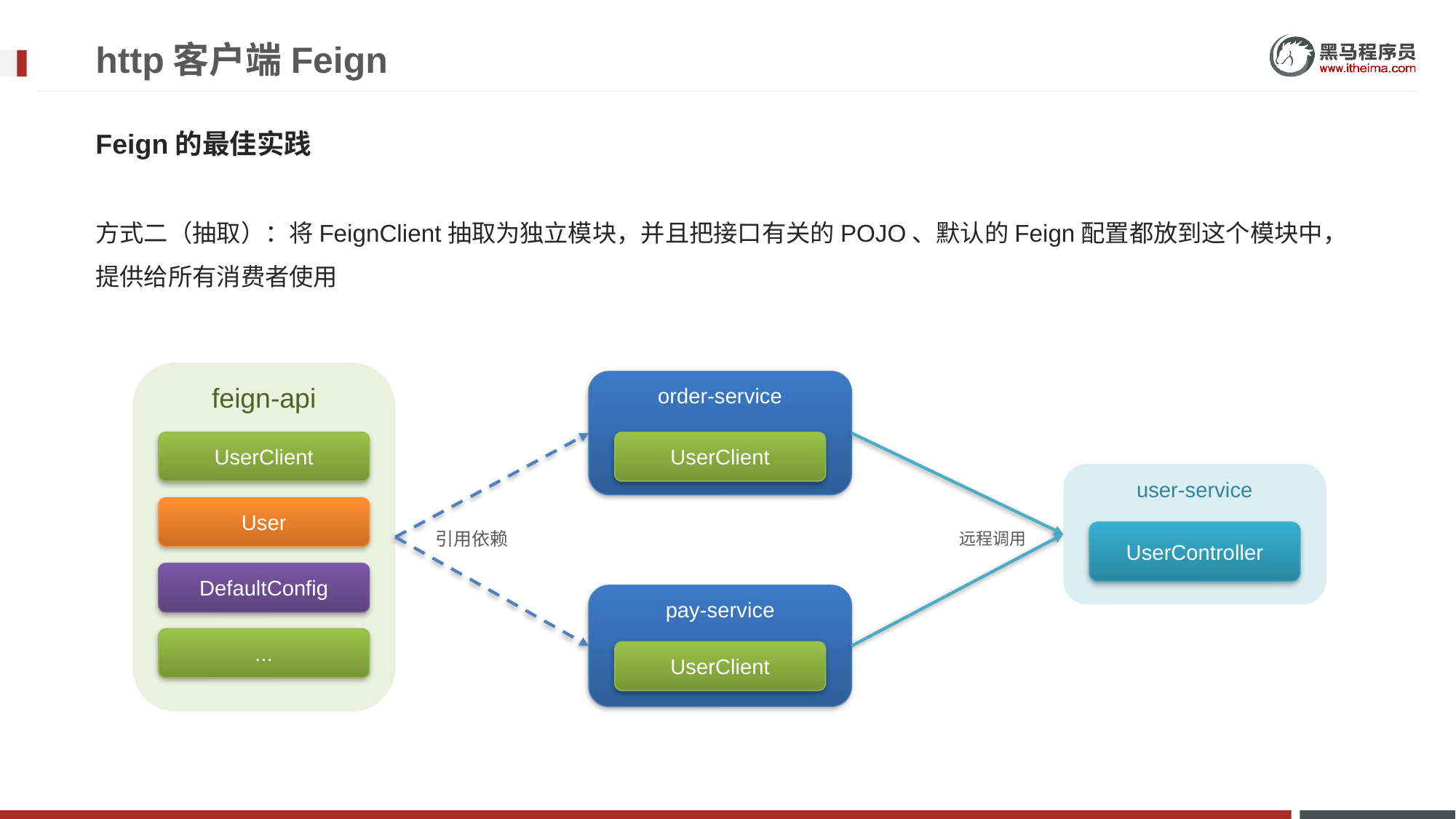

# http客户端Feign
Feign的最佳实践
方式二（抽取）：将FeignClient抽取为独立模块，并且把接口有关的POJO、默认的Feign配置都放到这个模块中，提供给所有消费者使用

feign-api
order-service
UserClient
UserClient
user-service
UserController
User
引用依赖
远程调用
DefaultConfig
pay-service
...
UserClient